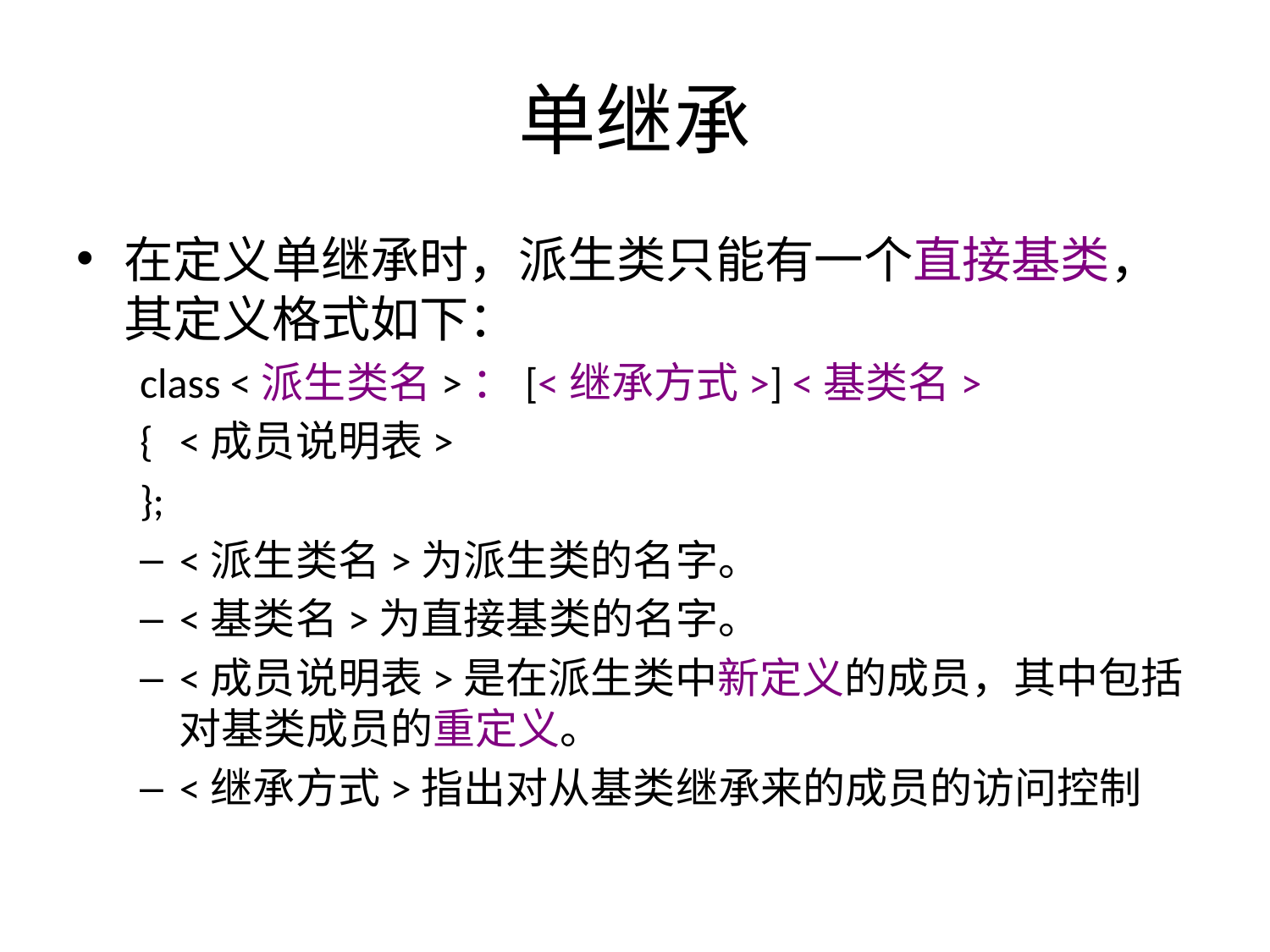

# 单继承
在定义单继承时，派生类只能有一个直接基类，其定义格式如下：
class <派生类名>：[<继承方式>] <基类名>
{	<成员说明表>
};
<派生类名>为派生类的名字。
<基类名>为直接基类的名字。
<成员说明表>是在派生类中新定义的成员，其中包括对基类成员的重定义。
<继承方式>指出对从基类继承来的成员的访问控制